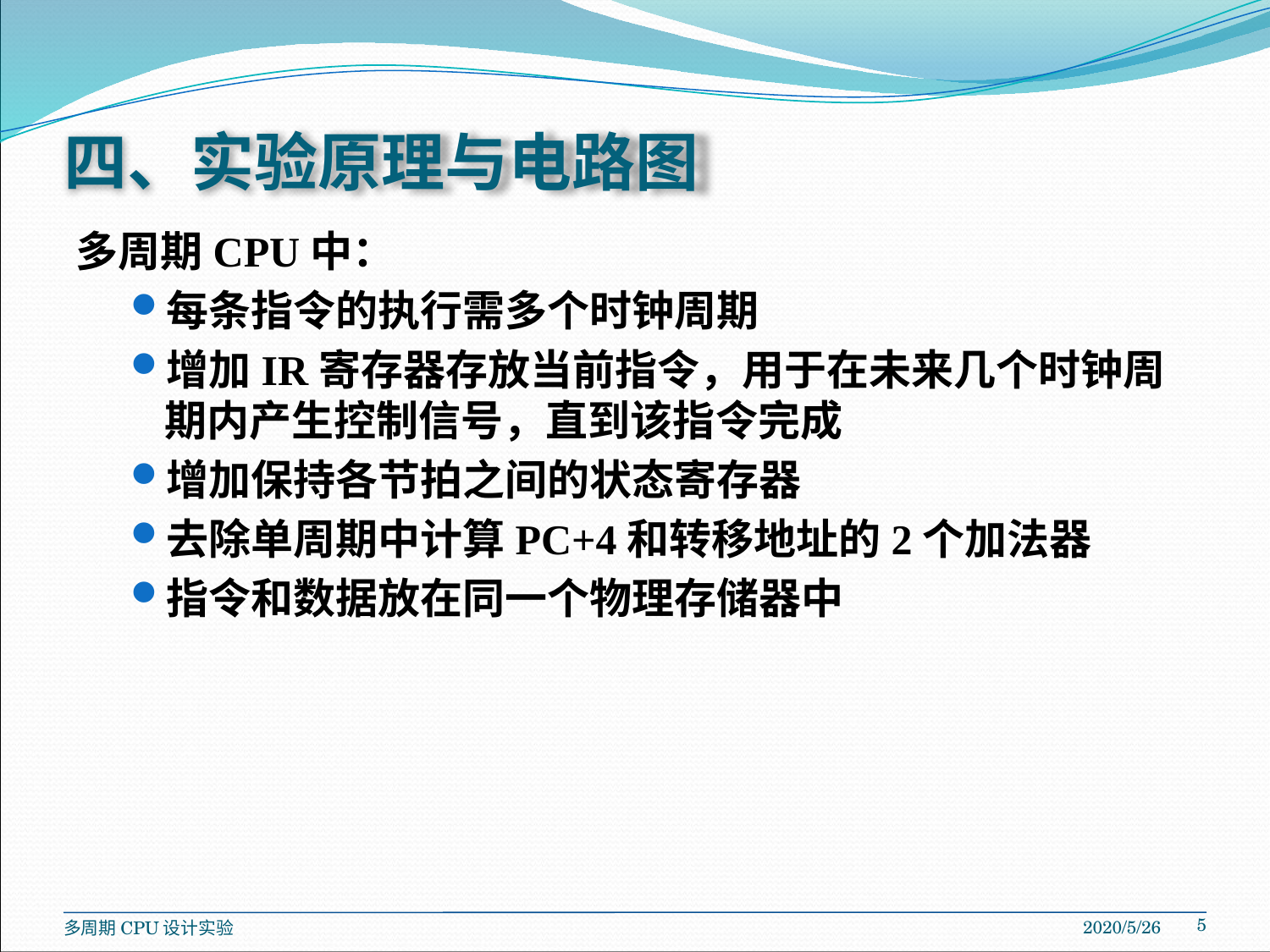

# 四、实验原理与电路图
多周期CPU中：
每条指令的执行需多个时钟周期
增加IR寄存器存放当前指令，用于在未来几个时钟周期内产生控制信号，直到该指令完成
增加保持各节拍之间的状态寄存器
去除单周期中计算PC+4和转移地址的2个加法器
指令和数据放在同一个物理存储器中
2020/5/26
5
多周期CPU设计实验